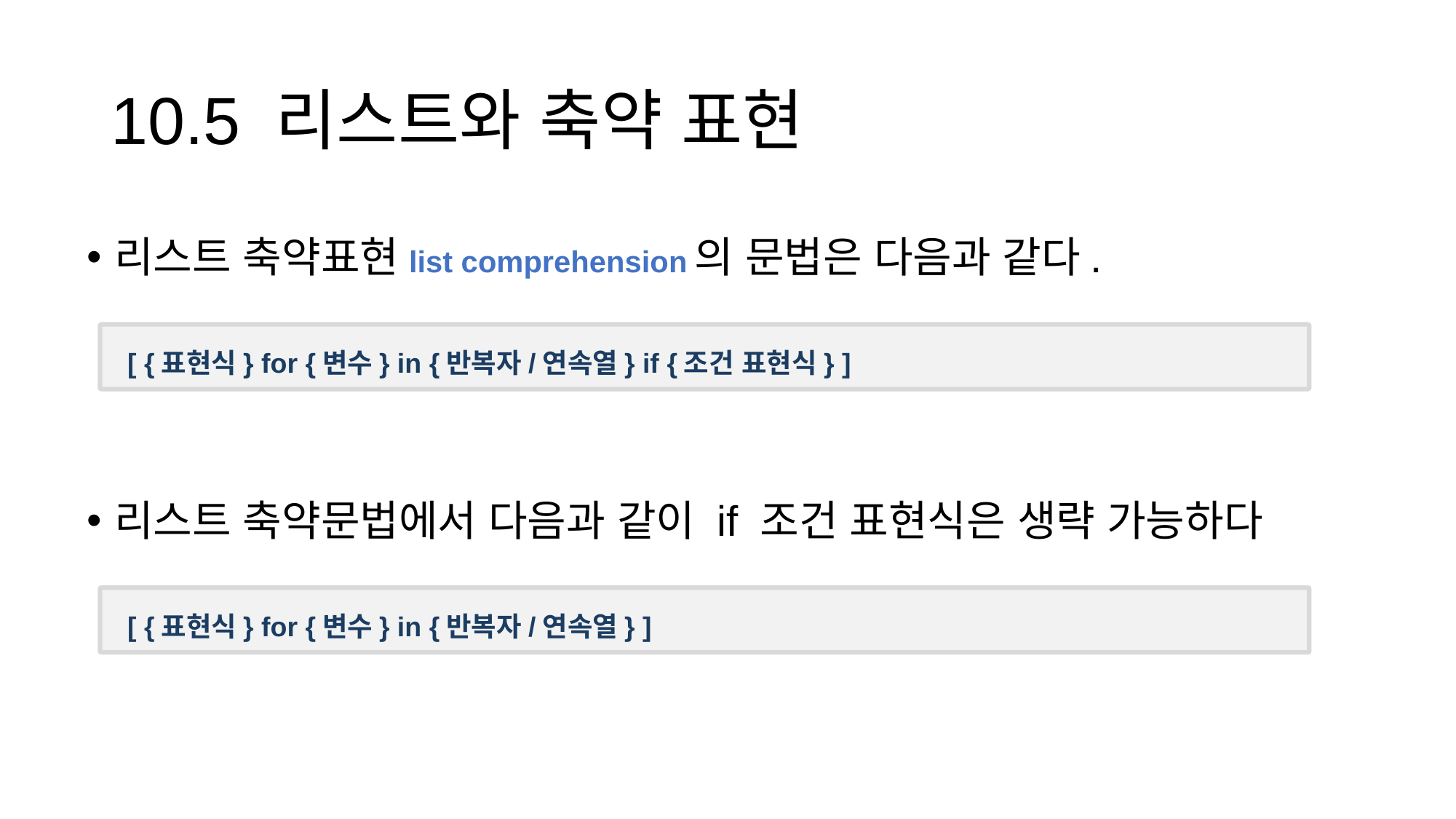

# 10.5 리스트와 축약 표현
리스트 축약표현list comprehension의 문법은 다음과 같다.

[ {표현식} for {변수} in {반복자/연속열} if {조건 표현식} ]
리스트 축약문법에서 다음과 같이 if 조건 표현식은 생략 가능하다

[ {표현식} for {변수} in {반복자/연속열} ]